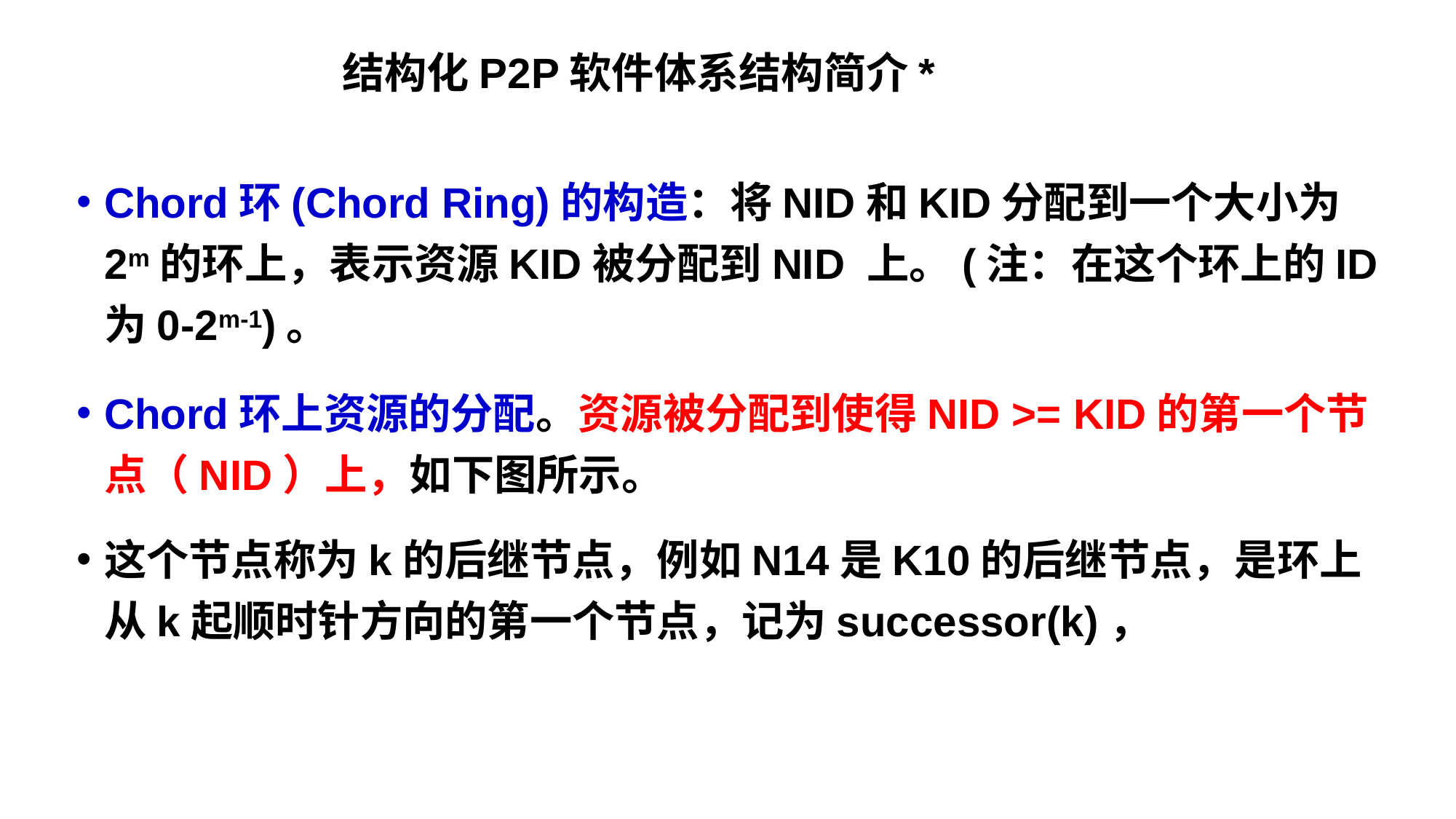

# 结构化P2P软件体系结构简介*
Chord环(Chord Ring)的构造：将NID和KID分配到一个大小为2m的环上，表示资源KID被分配到NID 上。(注：在这个环上的ID为0-2m-1)。
Chord环上资源的分配。资源被分配到使得NID >= KID的第一个节点（NID）上，如下图所示。
这个节点称为k的后继节点，例如N14是K10的后继节点，是环上从k起顺时针方向的第一个节点，记为successor(k)，